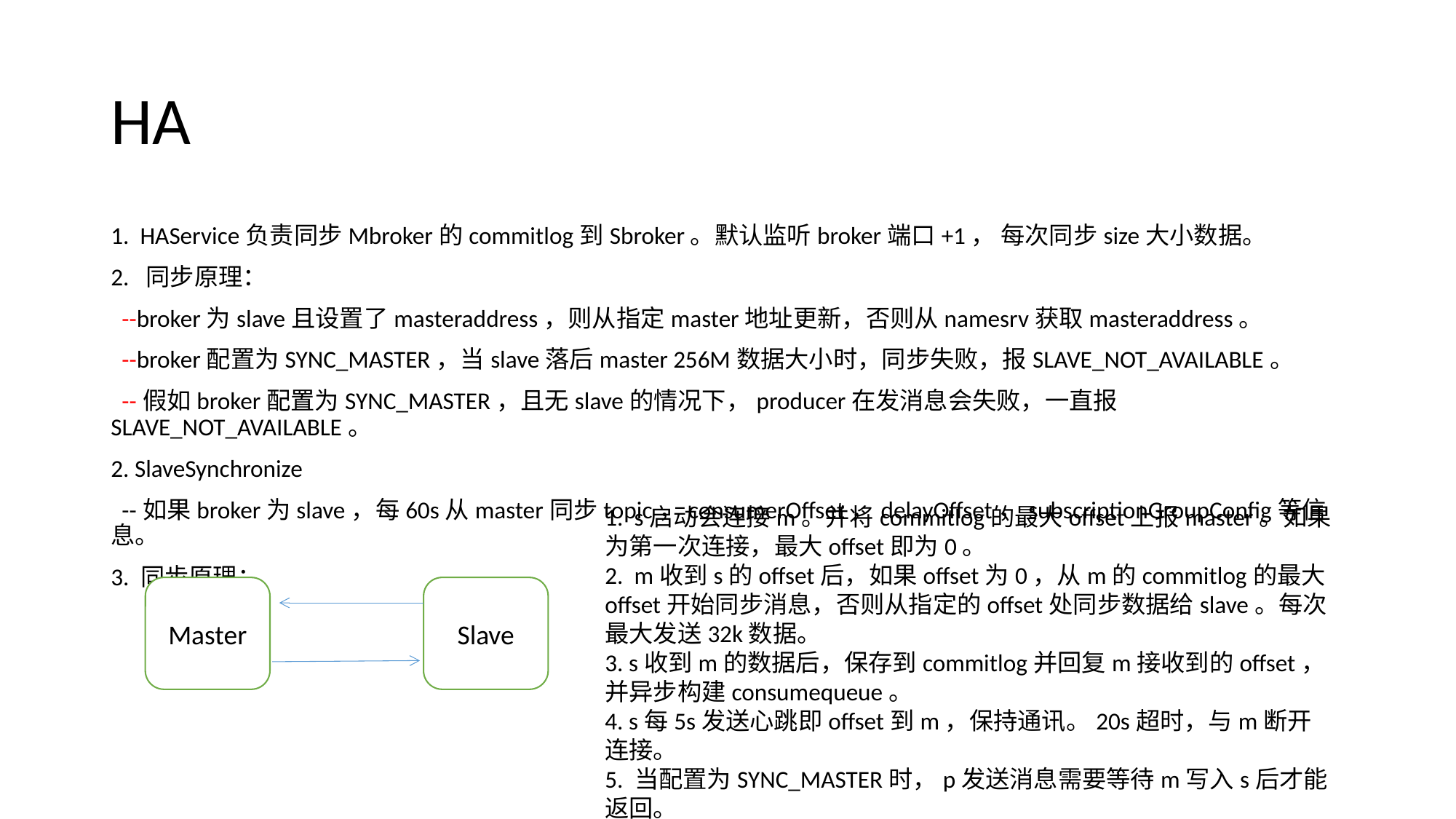

# HA
1.  HAService负责同步Mbroker的commitlog到Sbroker。默认监听broker端口+1， 每次同步size大小数据。
2.  同步原理：
  --broker为slave且设置了masteraddress，则从指定master地址更新，否则从namesrv获取masteraddress。
  --broker配置为SYNC_MASTER，当slave落后master 256M数据大小时，同步失败，报SLAVE_NOT_AVAILABLE。
  --假如broker配置为SYNC_MASTER，且无slave的情况下，producer在发消息会失败，一直报SLAVE_NOT_AVAILABLE。
2. SlaveSynchronize
  --如果broker为slave，每60s从master同步topic，consumerOffset，delayOffset，subscriptionGroupConfig等信息。
3. 同步原理：

1.  s启动会连接m。并将commitlog的最大offset上报master。如果为第一次连接，最大offset即为0。
2.  m收到s的offset后，如果offset为0，从m的commitlog的最大offset开始同步消息，否则从指定的offset处同步数据给slave。每次最大发送32k数据。
3. s收到m的数据后，保存到commitlog并回复m接收到的offset，并异步构建consumequeue。
4. s每5s发送心跳即offset到m，保持通讯。20s超时，与m断开连接。
5. 当配置为SYNC_MASTER时，p发送消息需要等待m写入s后才能返回。
Master
Slave